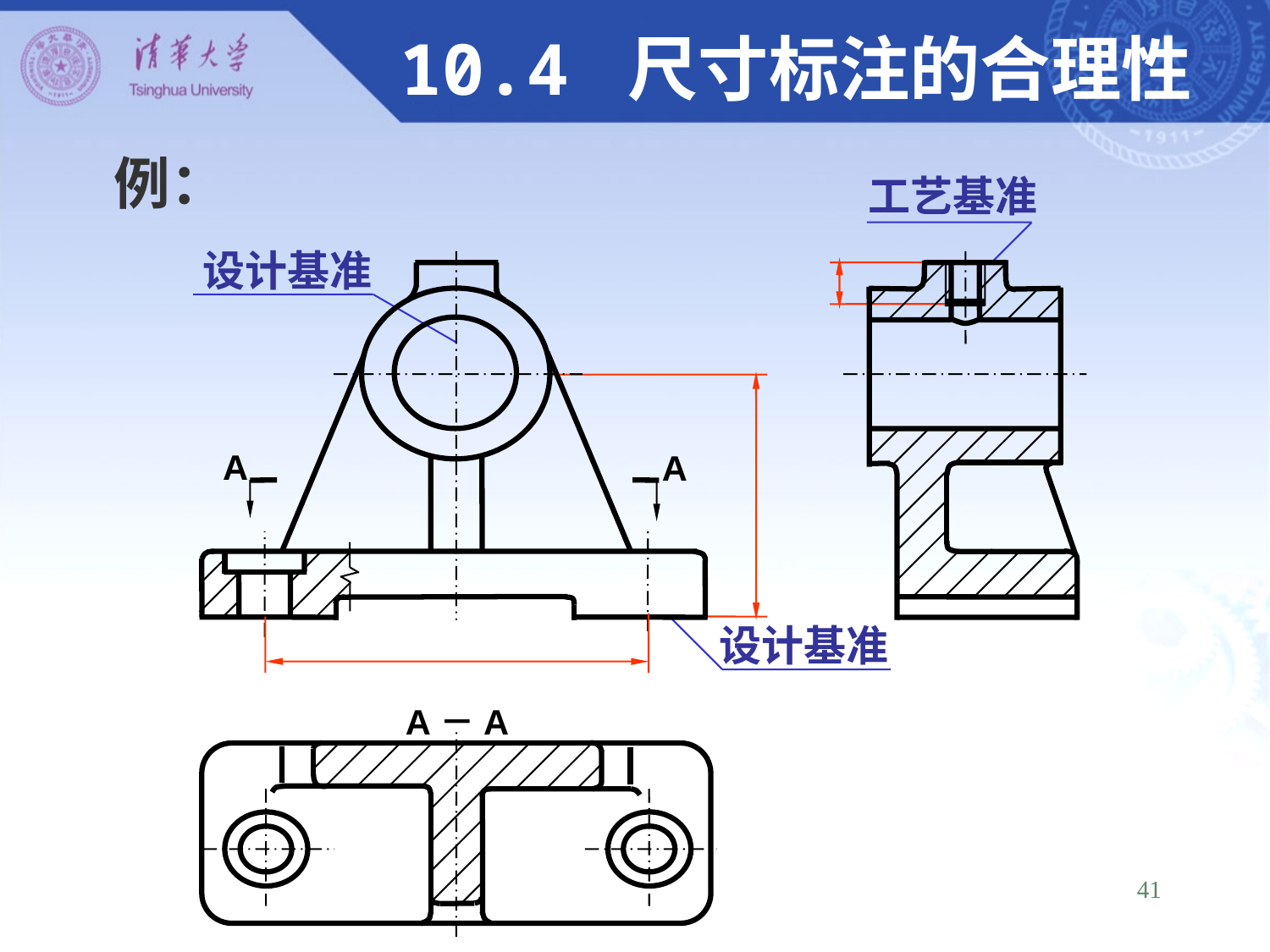

10.4 尺寸标注的合理性
例：
工艺基准

设计基准

A
A

A－A

设计基准

41